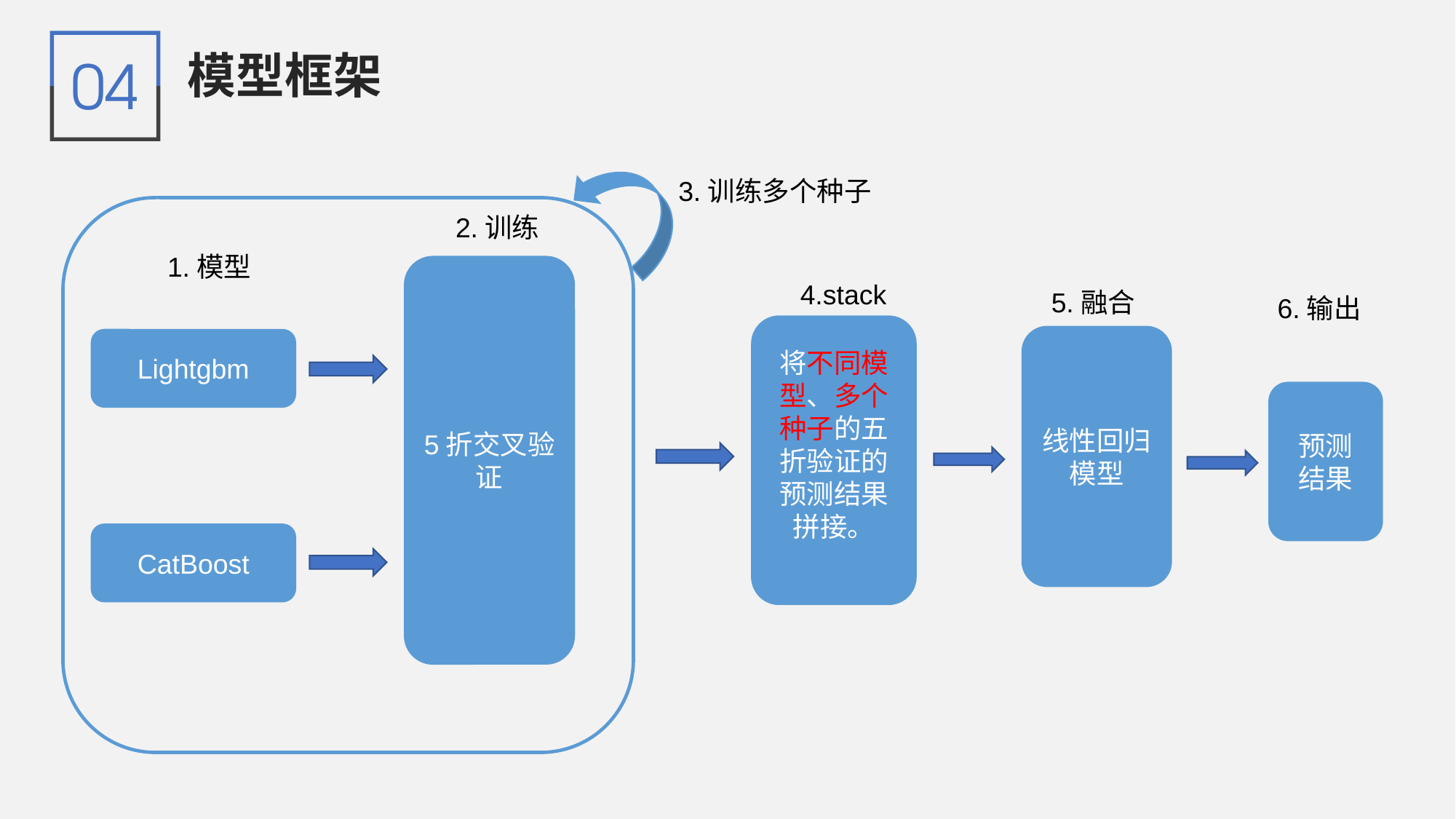

模型框架
04

3.训练多个种子

2.训练
1.模型
5折交叉验证
4.stack
5.融合
6.输出
将不同模型、多个种子的五折验证的预测结果拼接。

线性回归模型
Lightgbm

预测结果

CatBoost